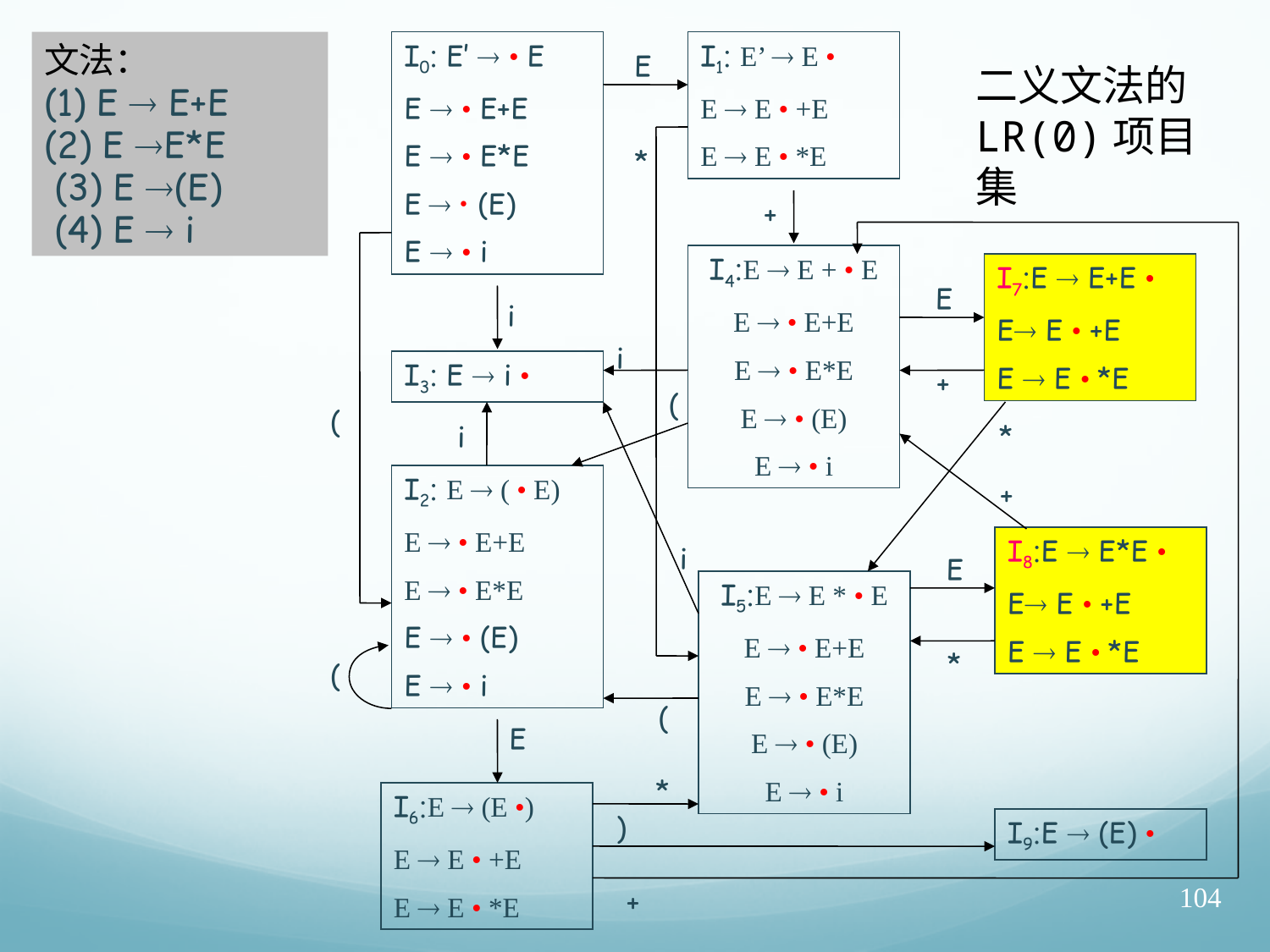

文法：
(1) E → E+E
(2) E →E*E
 (3) E →(E)
 (4) E → i
I0: E’ → • E
E → • E+E
E → • E*E
E → • (E)
E → • i
I1: E’ → E •
E → E • +E
E → E • *E
E
二义文法的LR(0)项目集

*
+

I4:E → E + • E
E → • E+E
E → • E*E
E → • (E)
E → • i
I7:E → E+E •
E→ E • +E
E → E • *E
E

i

i
I3: E → i •
+

(
(

i
*

I2: E → ( • E)
E → • E+E
E → • E*E
E → • (E)
E → • i
+
I8:E → E*E •
E→ E • +E
E → E • *E
i
E
I5:E → E * • E
E → • E+E
E → • E*E
E → • (E)
E → • i

*

(

(

E

*
I6:E → (E •)
E → E • +E
E → E • *E

)
I9:E → (E) •

104

+